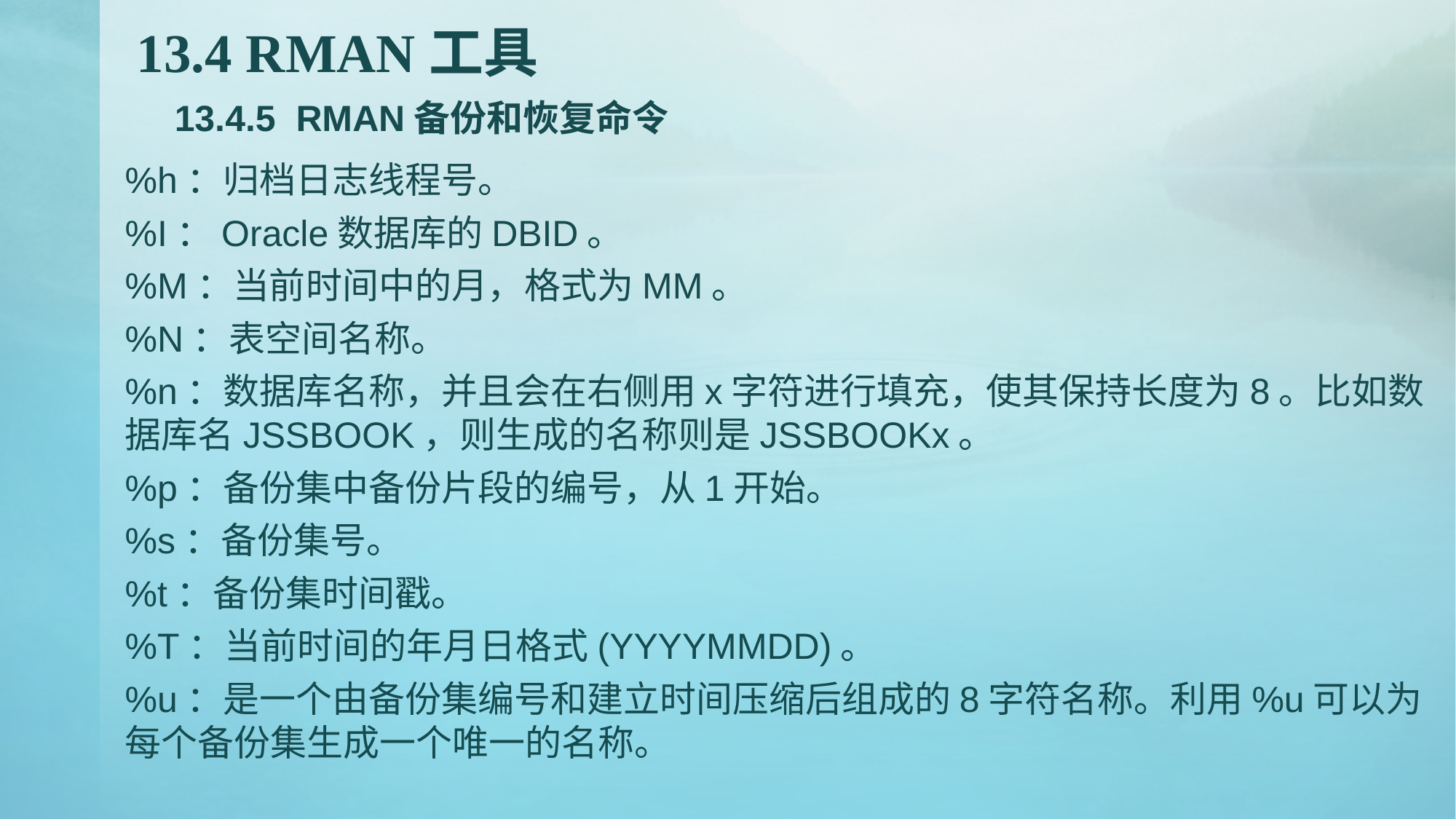

# 13.4 RMAN工具 13.4.5  RMAN备份和恢复命令
%h：归档日志线程号。
%I：Oracle数据库的DBID。
%M：当前时间中的月，格式为MM。
%N：表空间名称。
%n：数据库名称，并且会在右侧用x字符进行填充，使其保持长度为8。比如数据库名JSSBOOK，则生成的名称则是JSSBOOKx。
%p：备份集中备份片段的编号，从1开始。
%s：备份集号。
%t：备份集时间戳。
%T：当前时间的年月日格式(YYYYMMDD)。
%u：是一个由备份集编号和建立时间压缩后组成的8字符名称。利用%u可以为每个备份集生成一个唯一的名称。